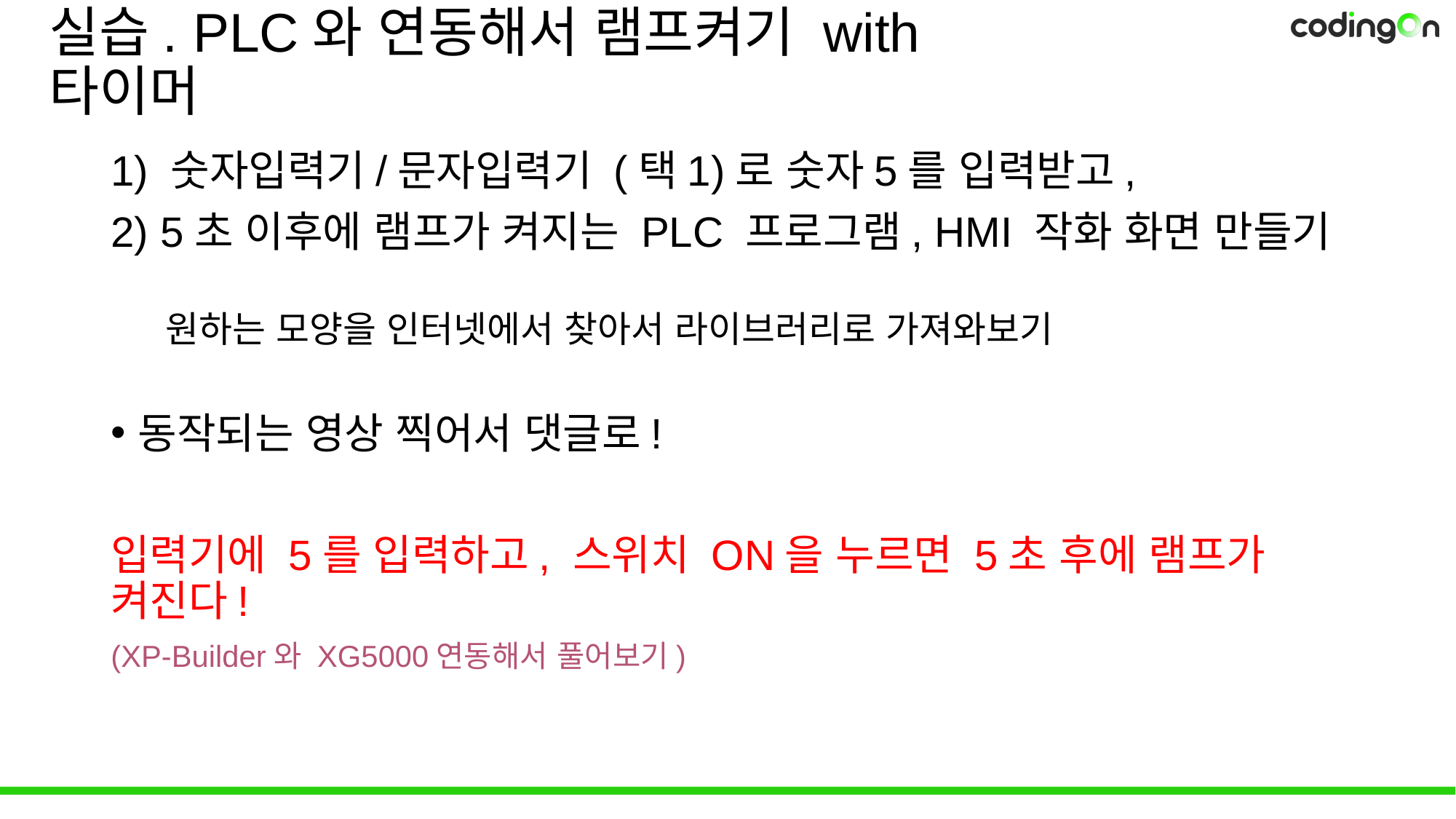

# 실습. PLC와 연동해서 램프켜기 with 타이머
1) 숫자입력기/문자입력기 (택1)로 숫자5를 입력받고,
2) 5초 이후에 램프가 켜지는 PLC 프로그램, HMI 작화 화면 만들기

원하는 모양을 인터넷에서 찾아서 라이브러리로 가져와보기

동작되는 영상 찍어서 댓글로!

입력기에 5를 입력하고, 스위치 ON을 누르면 5초 후에 램프가 켜진다!
(XP-Builder와 XG5000연동해서 풀어보기)